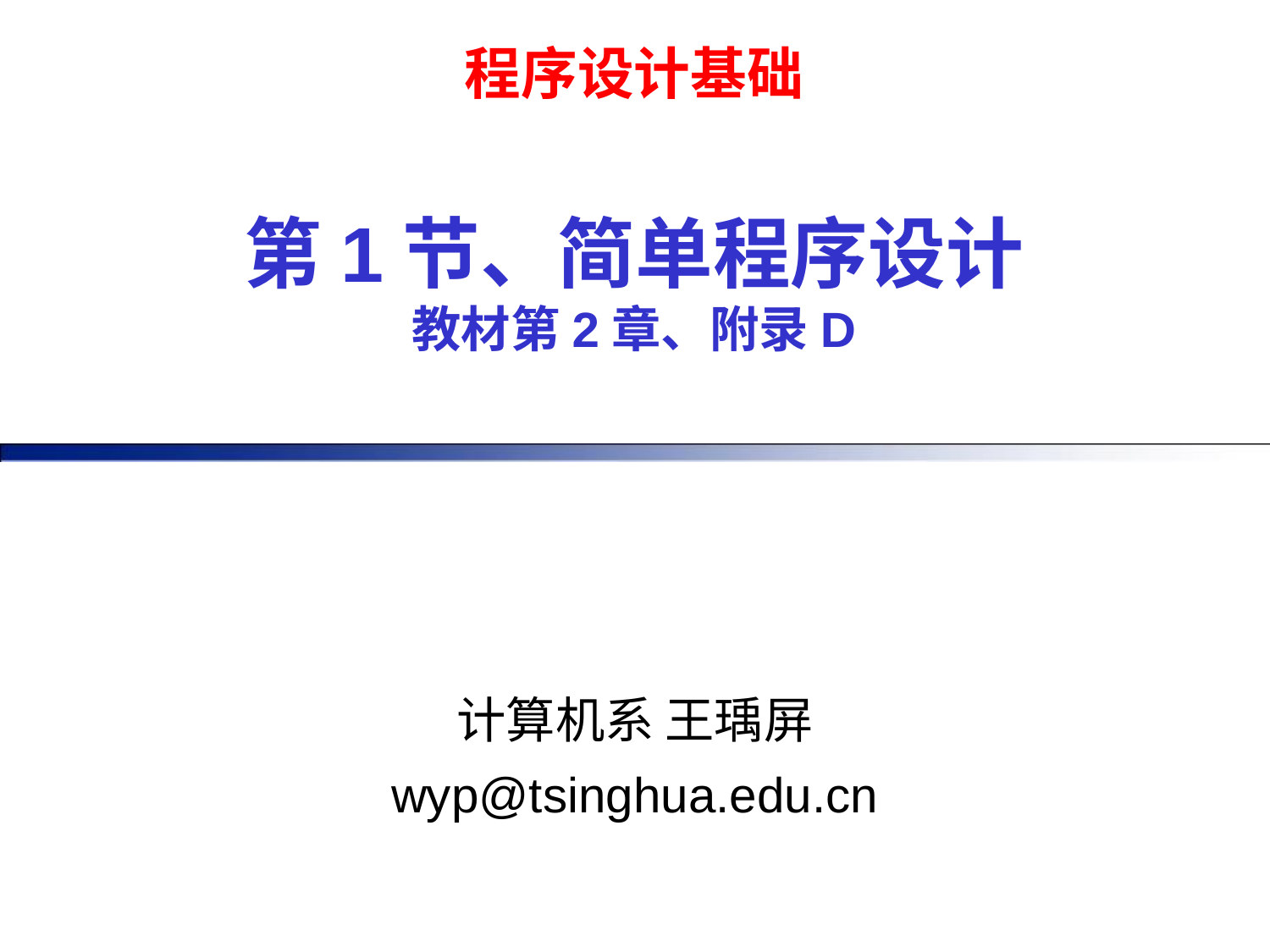

程序设计基础
# 第1节、简单程序设计 教材第2章、附录D
计算机系 王瑀屏
wyp@tsinghua.edu.cn